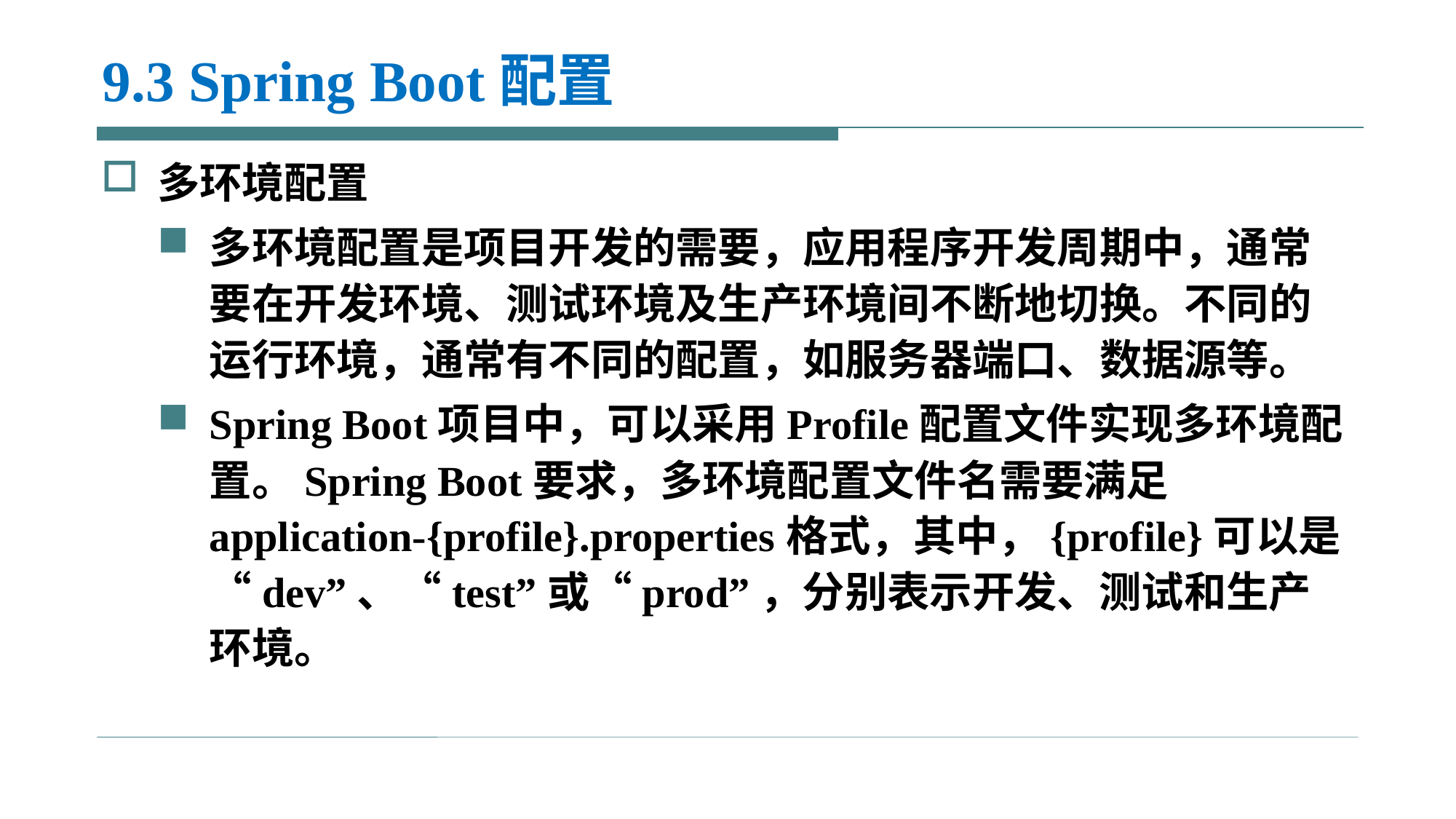

# 9.3 Spring Boot配置
多环境配置
多环境配置是项目开发的需要，应用程序开发周期中，通常要在开发环境、测试环境及生产环境间不断地切换。不同的运行环境，通常有不同的配置，如服务器端口、数据源等。
Spring Boot项目中，可以采用Profile配置文件实现多环境配置。Spring Boot要求，多环境配置文件名需要满足application-{profile}.properties格式，其中，{profile}可以是“dev”、“test”或“prod”，分别表示开发、测试和生产环境。
35